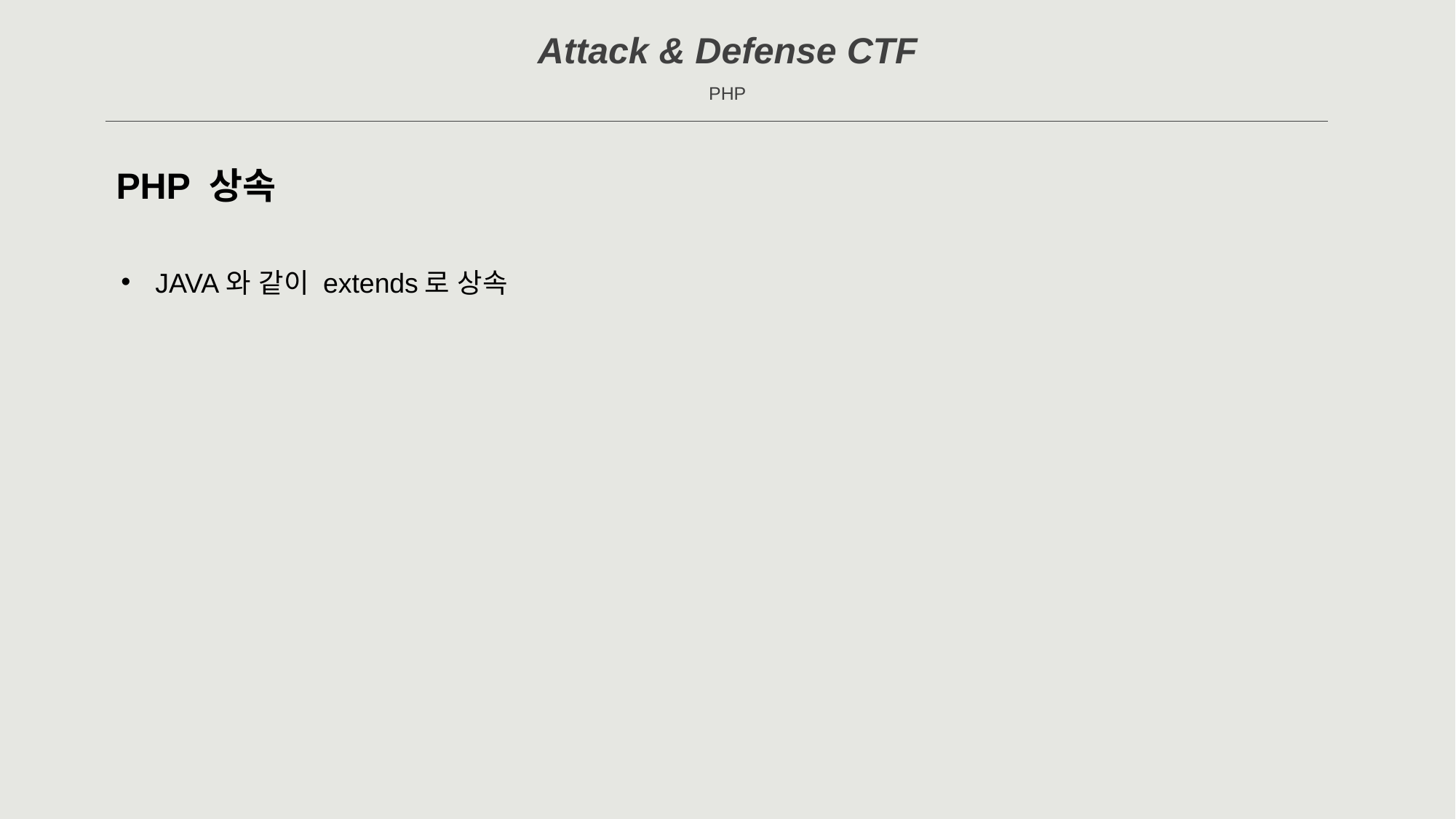

Attack & Defense CTF
PHP
PHP 상속
JAVA와 같이 extends로 상속